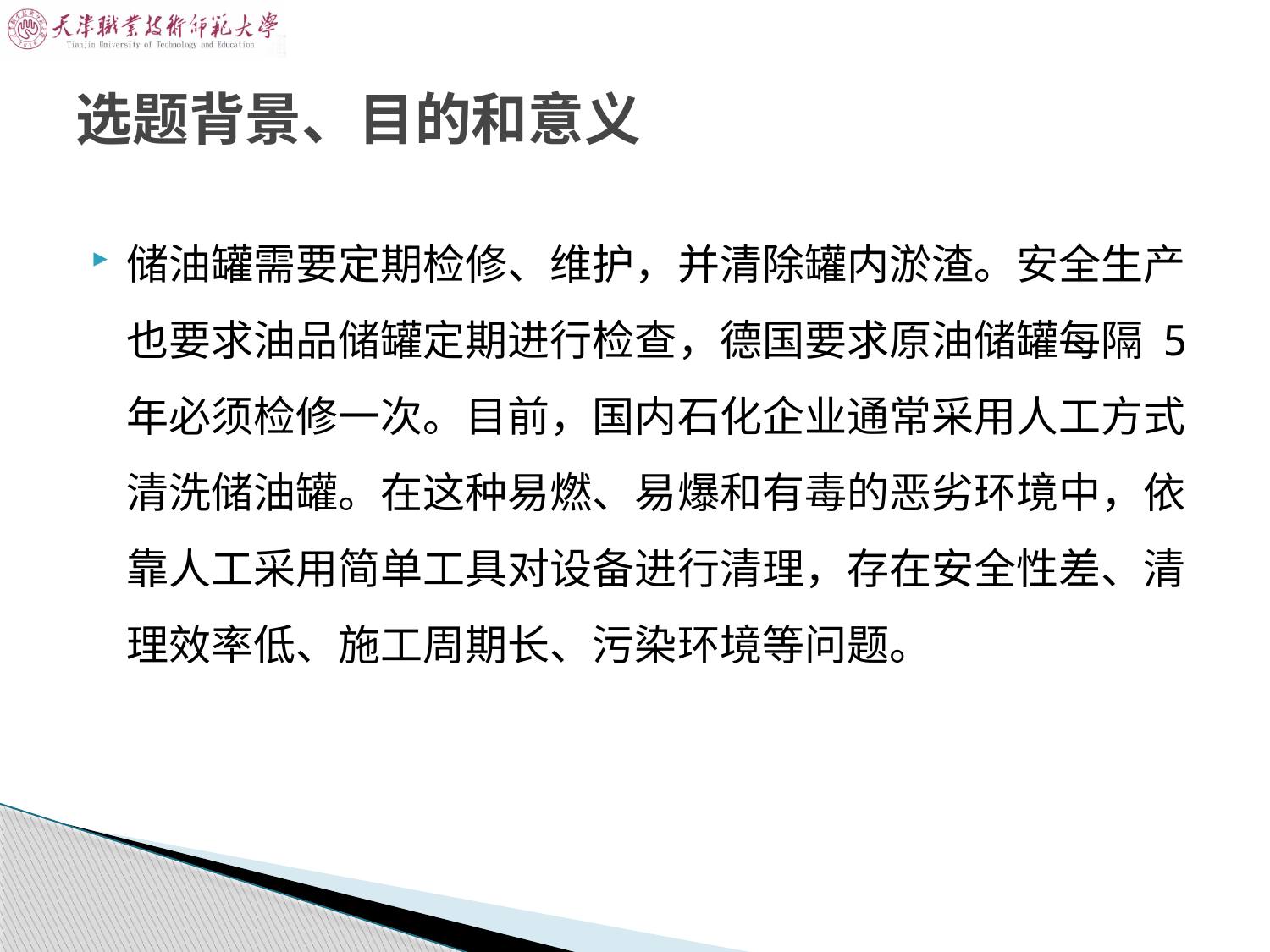

# 选题背景、目的和意义
储油罐需要定期检修、维护，并清除罐内淤渣。安全生产也要求油品储罐定期进行检查，德国要求原油储罐每隔 5 年必须检修一次。目前，国内石化企业通常采用人工方式清洗储油罐。在这种易燃、易爆和有毒的恶劣环境中，依靠人工采用简单工具对设备进行清理，存在安全性差、清理效率低、施工周期长、污染环境等问题。